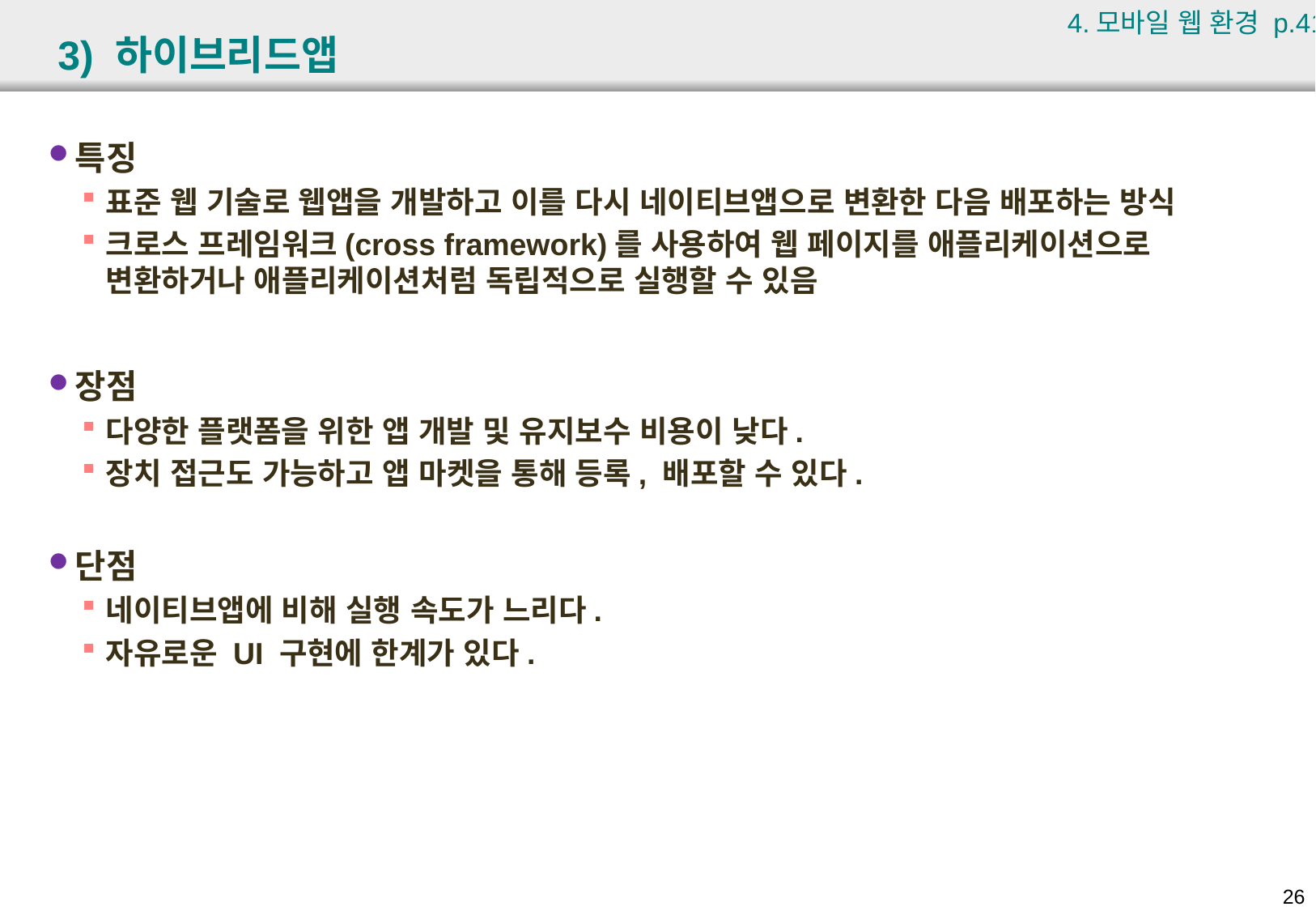

4.모바일 웹 환경 p.41
# 3) 하이브리드앱
특징
표준 웹 기술로 웹앱을 개발하고 이를 다시 네이티브앱으로 변환한 다음 배포하는 방식
크로스 프레임워크(cross framework)를 사용하여 웹 페이지를 애플리케이션으로 변환하거나 애플리케이션처럼 독립적으로 실행할 수 있음

장점
다양한 플랫폼을 위한 앱 개발 및 유지보수 비용이 낮다.
장치 접근도 가능하고 앱 마켓을 통해 등록, 배포할 수 있다.

단점
네이티브앱에 비해 실행 속도가 느리다.
자유로운 UI 구현에 한계가 있다.